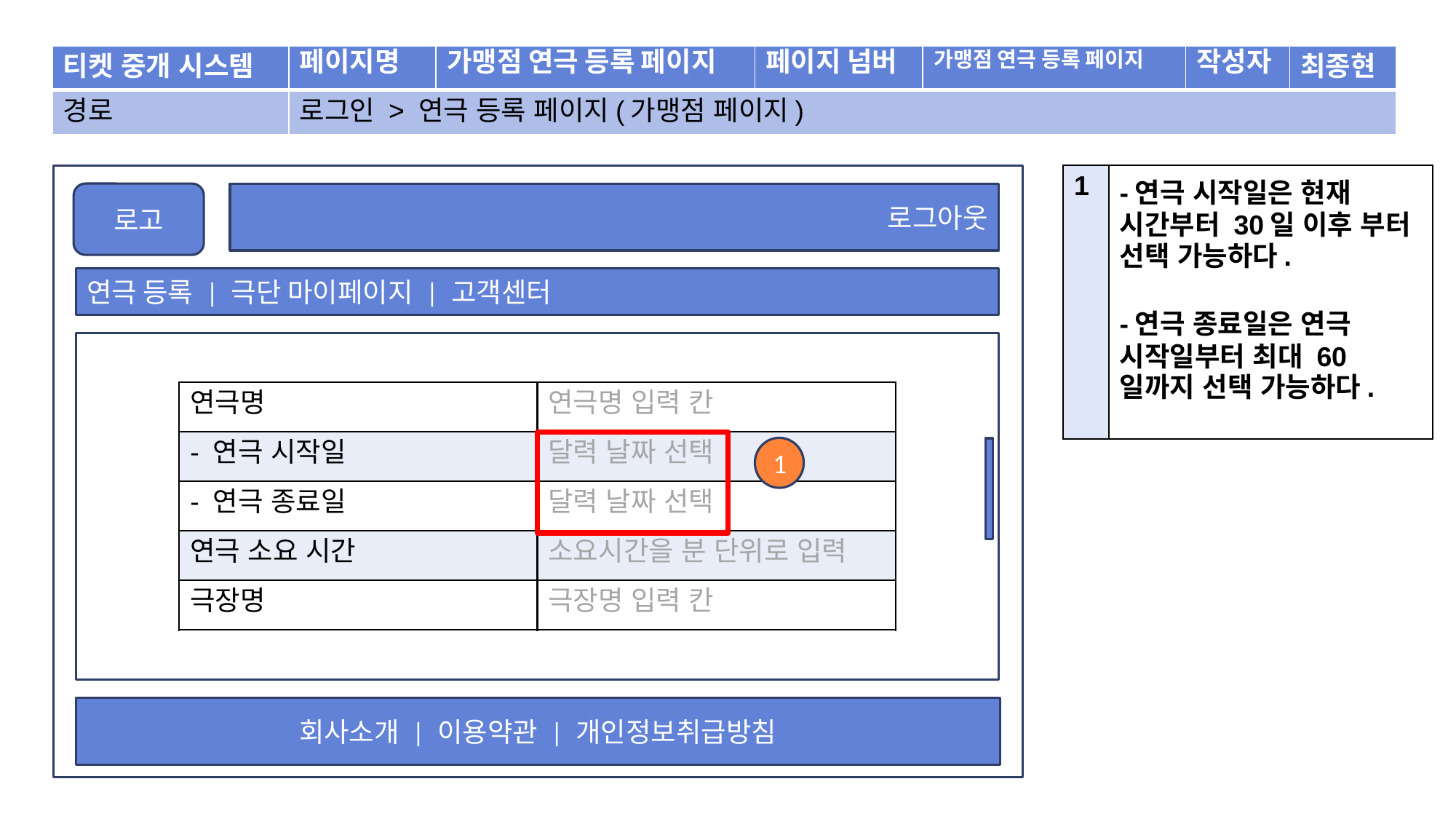

| 티켓 중개 시스템 | 페이지명 | 가맹점 연극 등록 페이지 | 페이지 넘버 | 가맹점 연극 등록 페이지 | 작성자 | 최종현 |
| --- | --- | --- | --- | --- | --- | --- |
| 경로 | 로그인 > 연극 등록 페이지(가맹점 페이지) |  |  |  |  |  |
| 1 | -연극 시작일은 현재 시간부터 30일 이후 부터 선택 가능하다. -연극 종료일은 연극 시작일부터 최대 60일까지 선택 가능하다. |
| --- | --- |

로고
로그아웃
연극 등록 | 극단 마이페이지 | 고객센터

| 연극명 | 연극명 입력 칸 |
| --- | --- |
| - 연극 시작일 | 달력 날짜 선택 |
| - 연극 종료일 | 달력 날짜 선택 |
| 연극 소요 시간 | 소요시간을 분 단위로 입력 |
| 극장명 | 극장명 입력 칸 |

1

회사소개 | 이용약관 | 개인정보취급방침